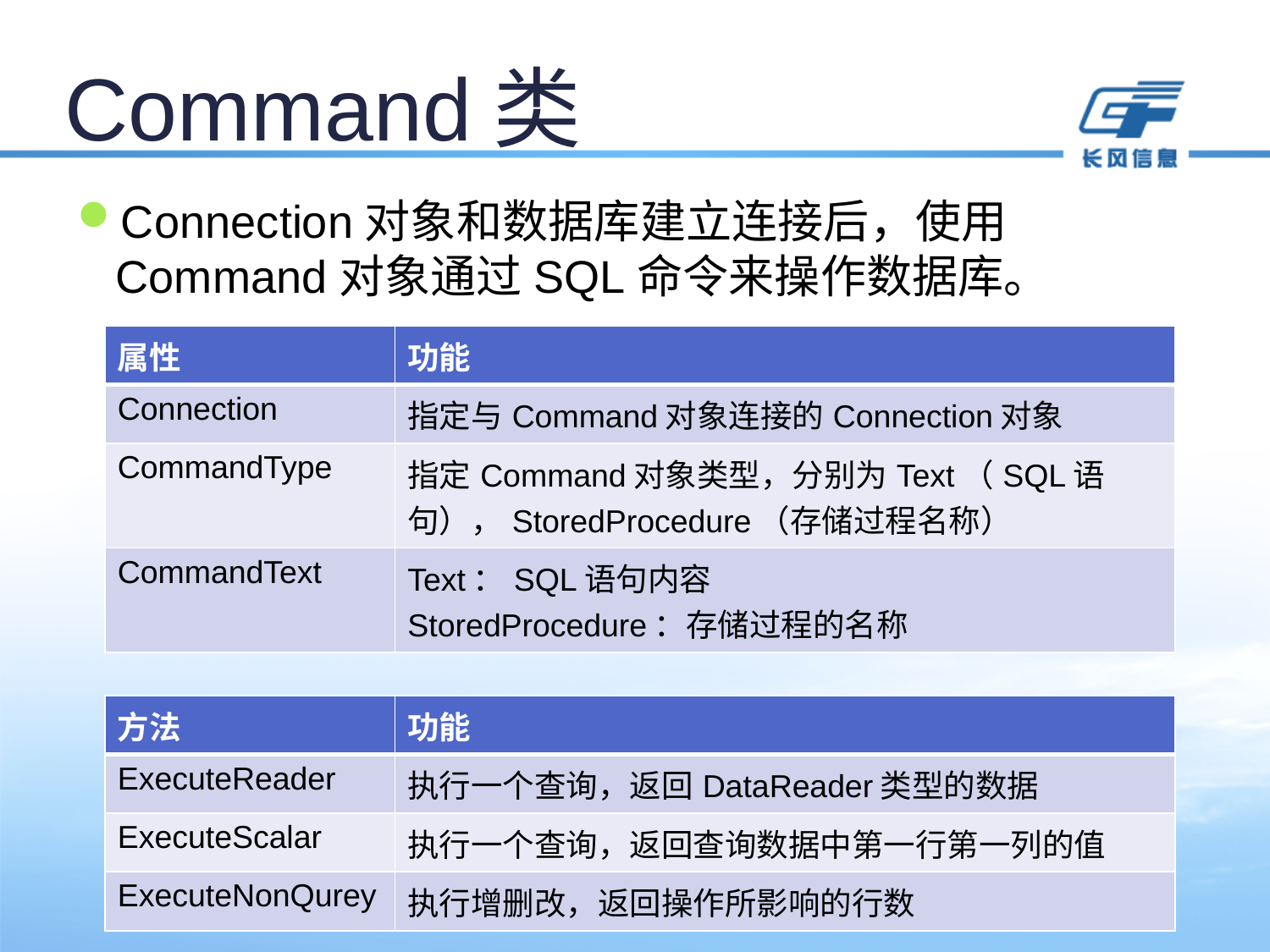

# Command类
Connection对象和数据库建立连接后，使用Command对象通过SQL命令来操作数据库。
| 属性 | 功能 |
| --- | --- |
| Connection | 指定与Command对象连接的Connection对象 |
| CommandType | 指定Command对象类型，分别为Text（SQL语句），StoredProcedure（存储过程名称） |
| CommandText | Text：SQL语句内容 StoredProcedure：存储过程的名称 |
| 方法 | 功能 |
| --- | --- |
| ExecuteReader | 执行一个查询，返回DataReader类型的数据 |
| ExecuteScalar | 执行一个查询，返回查询数据中第一行第一列的值 |
| ExecuteNonQurey | 执行增删改，返回操作所影响的行数 |